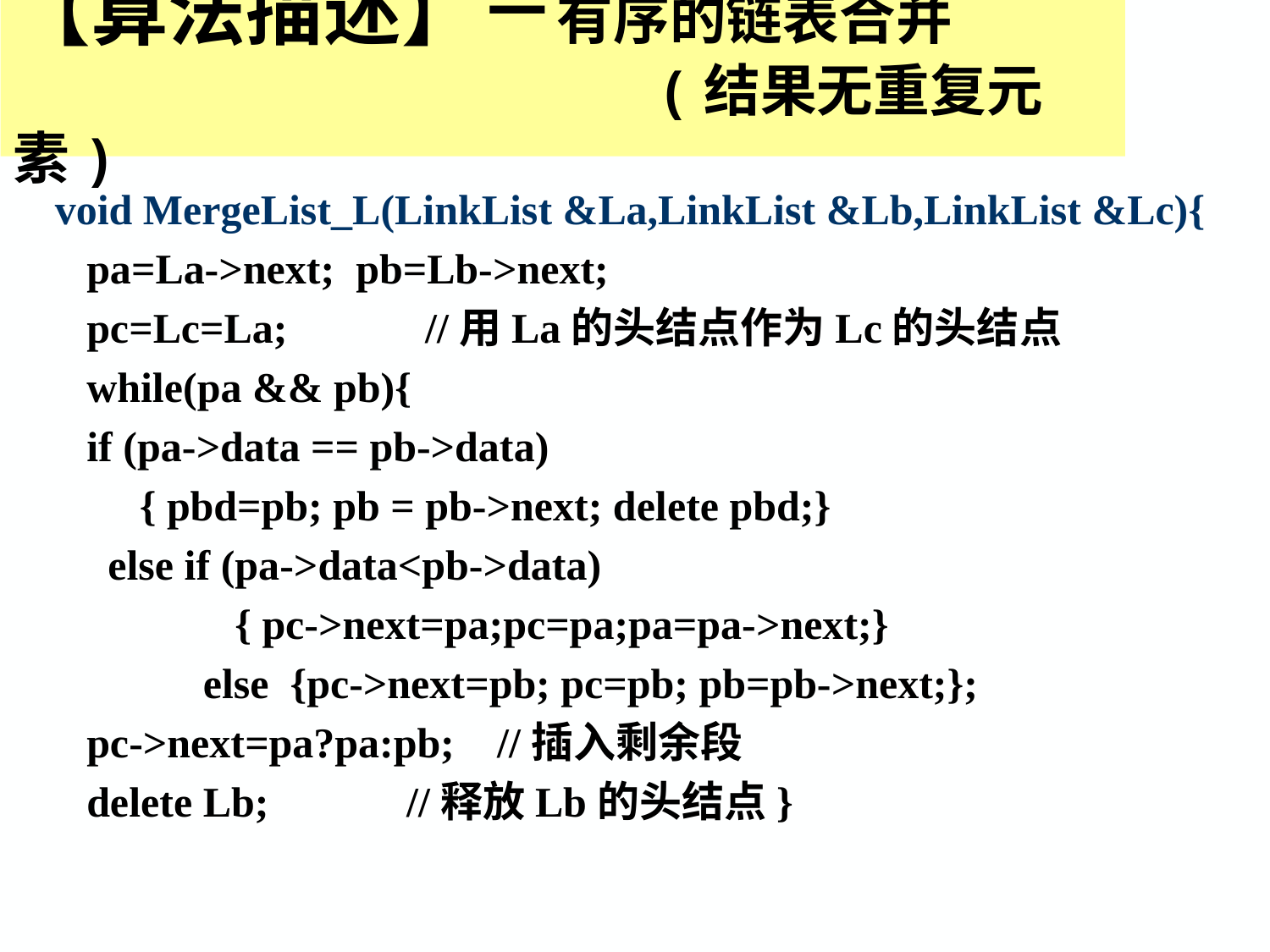

【算法描述】－有序的链表合并
                   (结果无重复元素)
void MergeList_L(LinkList &La,LinkList &Lb,LinkList &Lc){
   pa=La->next;  pb=Lb->next;
   pc=Lc=La;             //用La的头结点作为Lc的头结点
   while(pa && pb){
   if (pa->data == pb->data)
        { pbd=pb; pb = pb->next; delete pbd;}
     else if (pa->data<pb->data)
                 { pc->next=pa;pc=pa;pa=pa->next;}
              else  {pc->next=pb; pc=pb; pb=pb->next;};
   pc->next=pa?pa:pb;    //插入剩余段
   delete Lb;             //释放Lb的头结点}